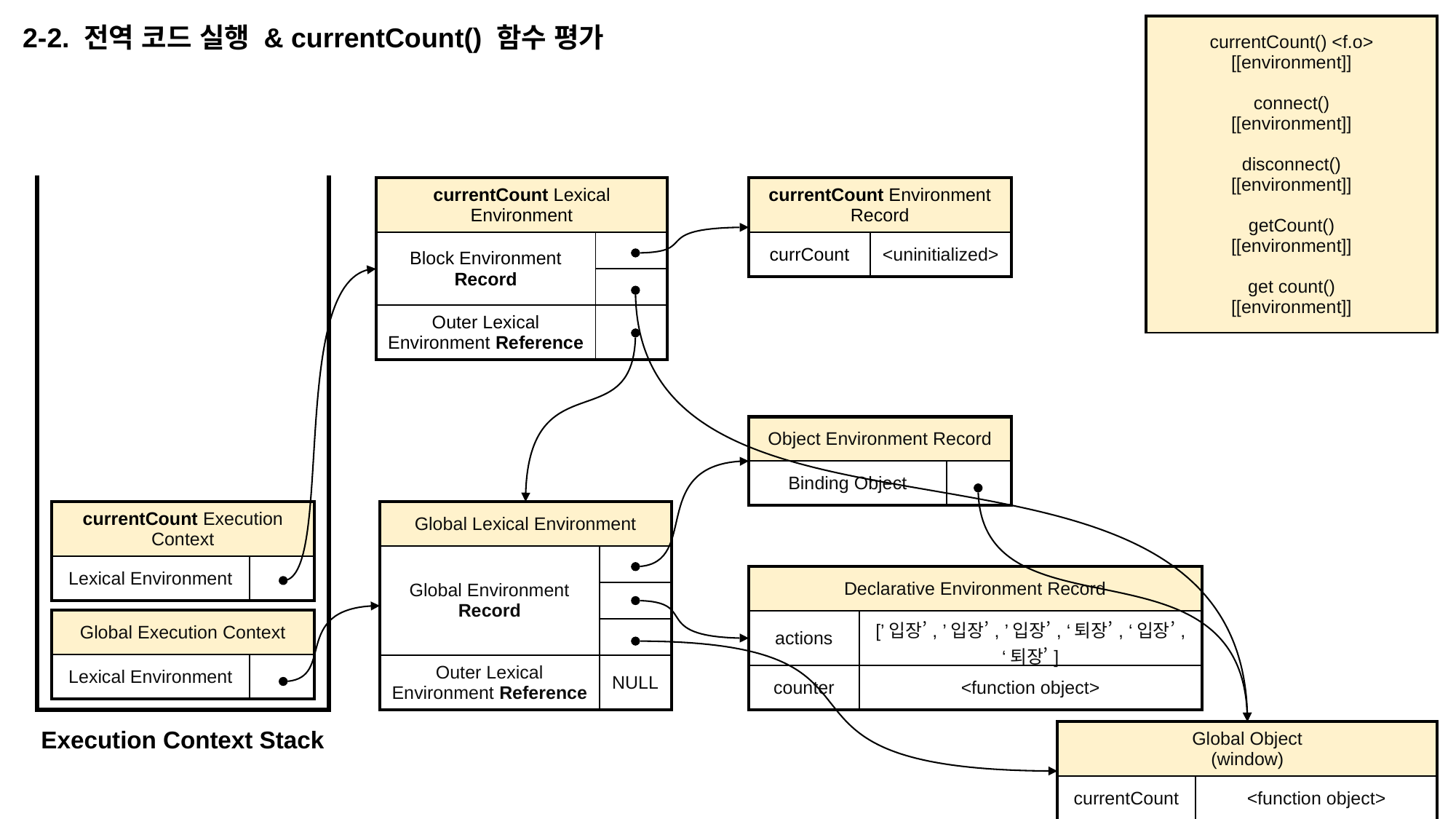

2-2. 전역 코드 실행 & currentCount() 함수 평가
| currentCount() <f.o> [[environment]] connect() [[environment]] disconnect() [[environment]] getCount() [[environment]] get count() [[environment]] |
| --- |
| currentCount Lexical Environment |  |
| --- | --- |
| Block Environment Record |  |
|  |  |
| Outer Lexical Environment Reference |  |
| currentCount Environment Record |  |
| --- | --- |
| currCount | <uninitialized> |

| Object Environment Record |  |
| --- | --- |
| Binding Object |  |
| currentCount Execution Context |  |
| --- | --- |
| Lexical Environment |  |
| Global Lexical Environment |  |
| --- | --- |
| Global Environment Record |  |
|  |  |
|  |  |
| Outer Lexical Environment Reference | NULL |
| Declarative Environment Record |  |
| --- | --- |
| actions | [’입장’, ’입장’, ’입장’, ‘퇴장’, ‘입장’, ‘퇴장’] |
| counter | <function object> |
| Global Execution Context |  |
| --- | --- |
| Lexical Environment |  |
Execution Context Stack
| Global Object (window) |  |
| --- | --- |
| currentCount | <function object> |